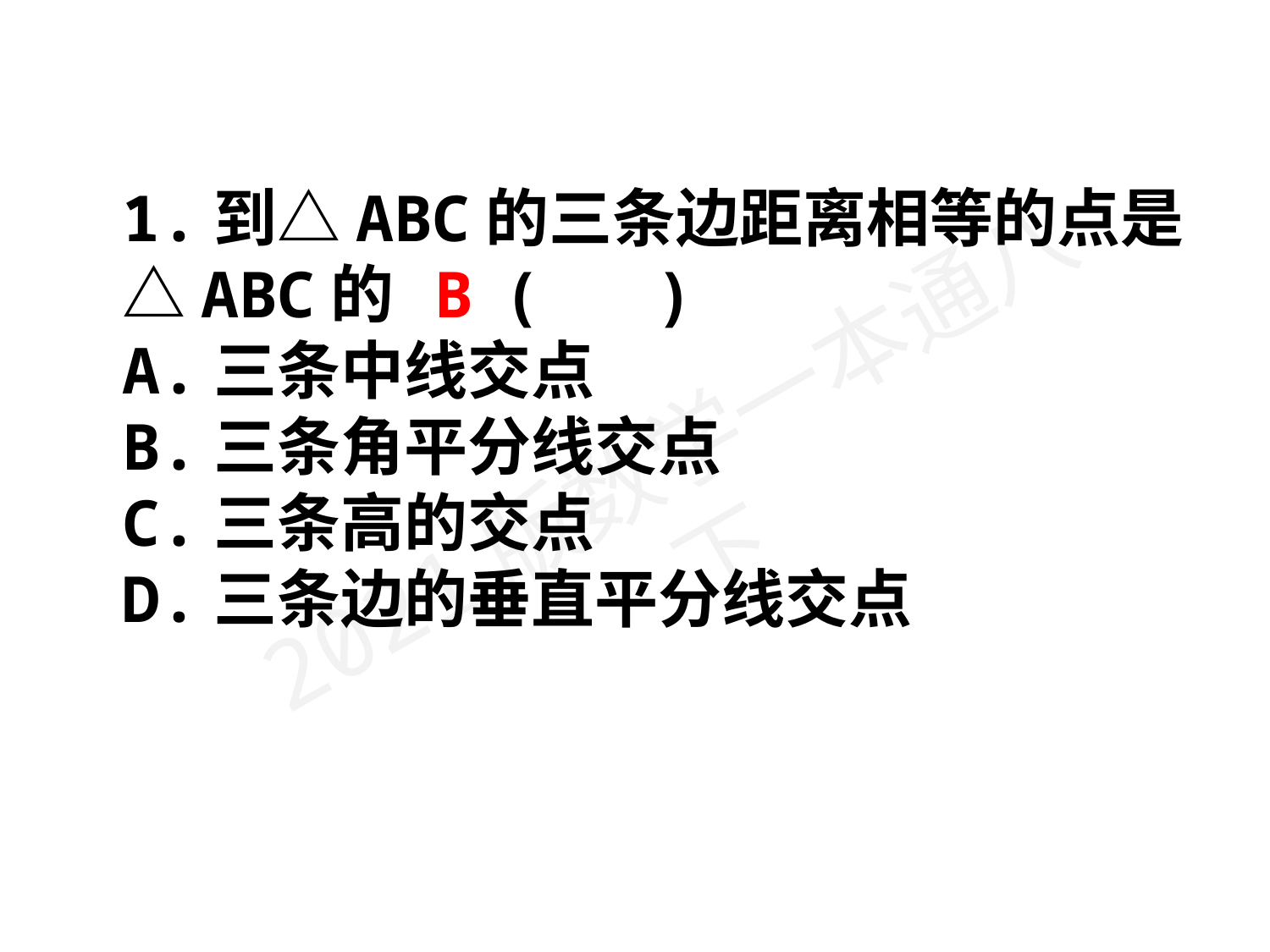

1.到△ABC的三条边距离相等的点是△ABC的	(   )
A.三条中线交点
B.三条角平分线交点
C.三条高的交点
D.三条边的垂直平分线交点
B